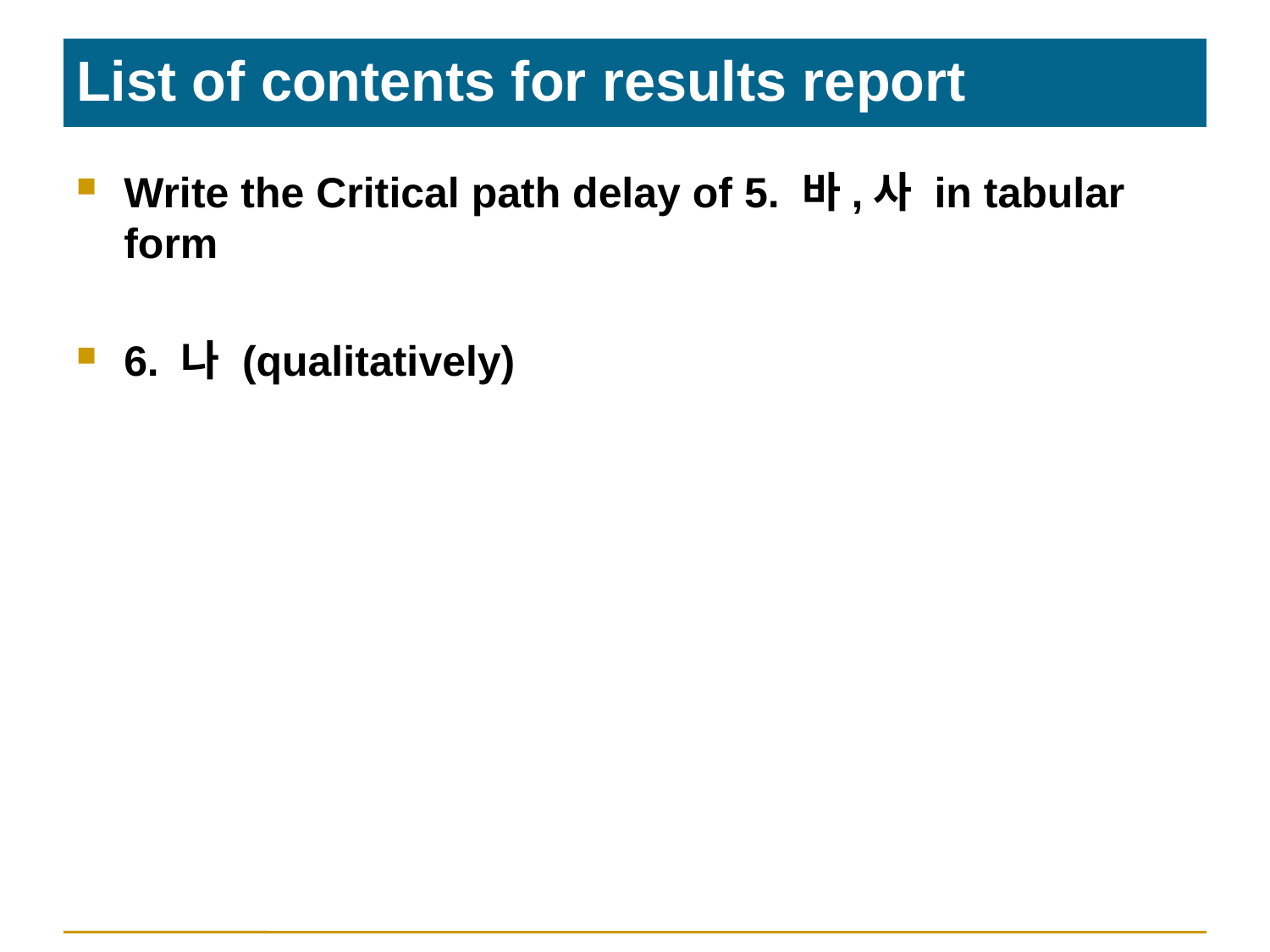

# List of contents for results report
Write the Critical path delay of 5. 바,사 in tabular form

6. 나 (qualitatively)